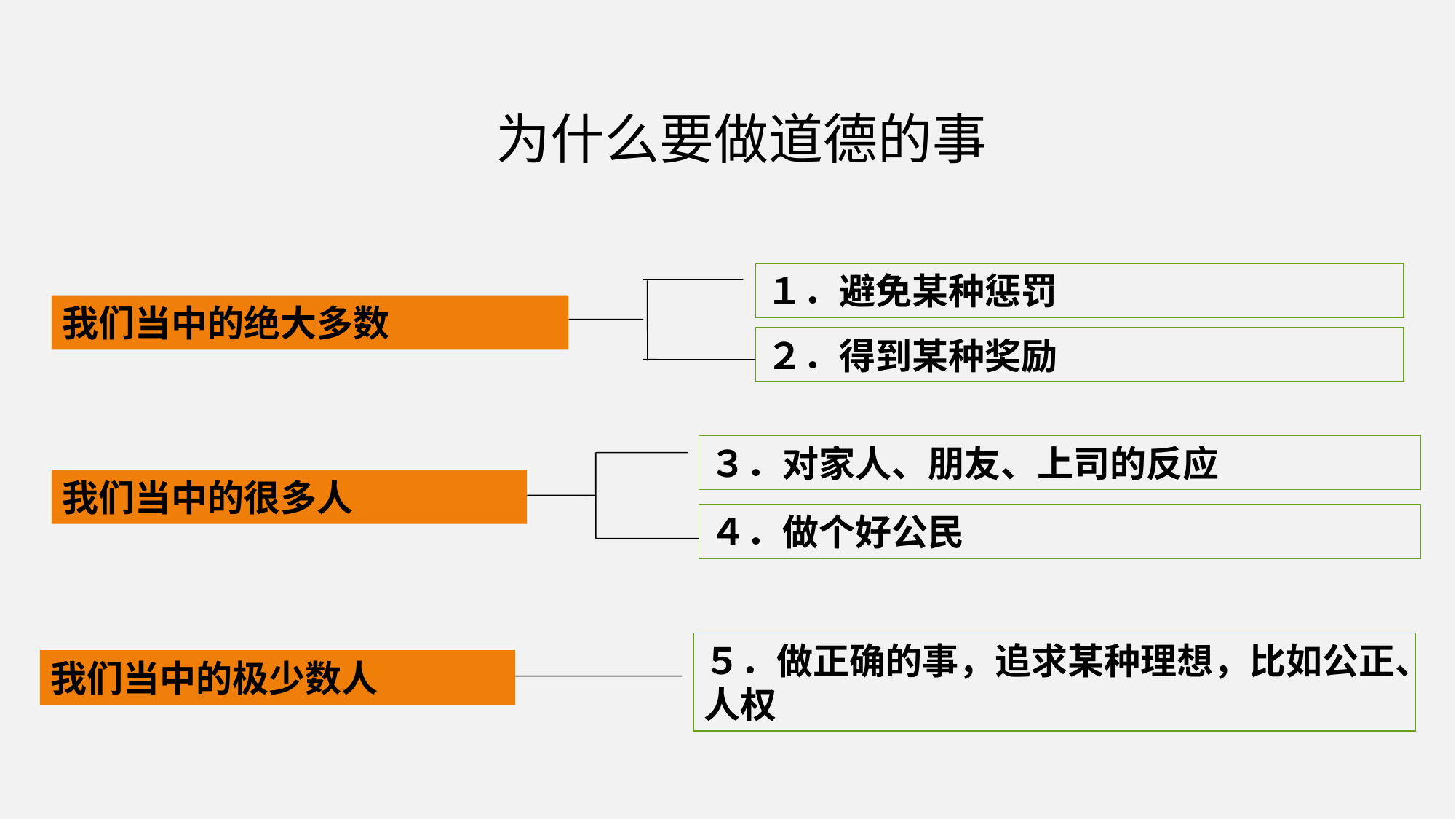

# 为什么要做道德的事
１．避免某种惩罚

我们当中的绝大多数

２．得到某种奖励

３．对家人、朋友、上司的反应

我们当中的很多人

４．做个好公民

５．做正确的事，追求某种理想，比如公正、人权
我们当中的极少数人